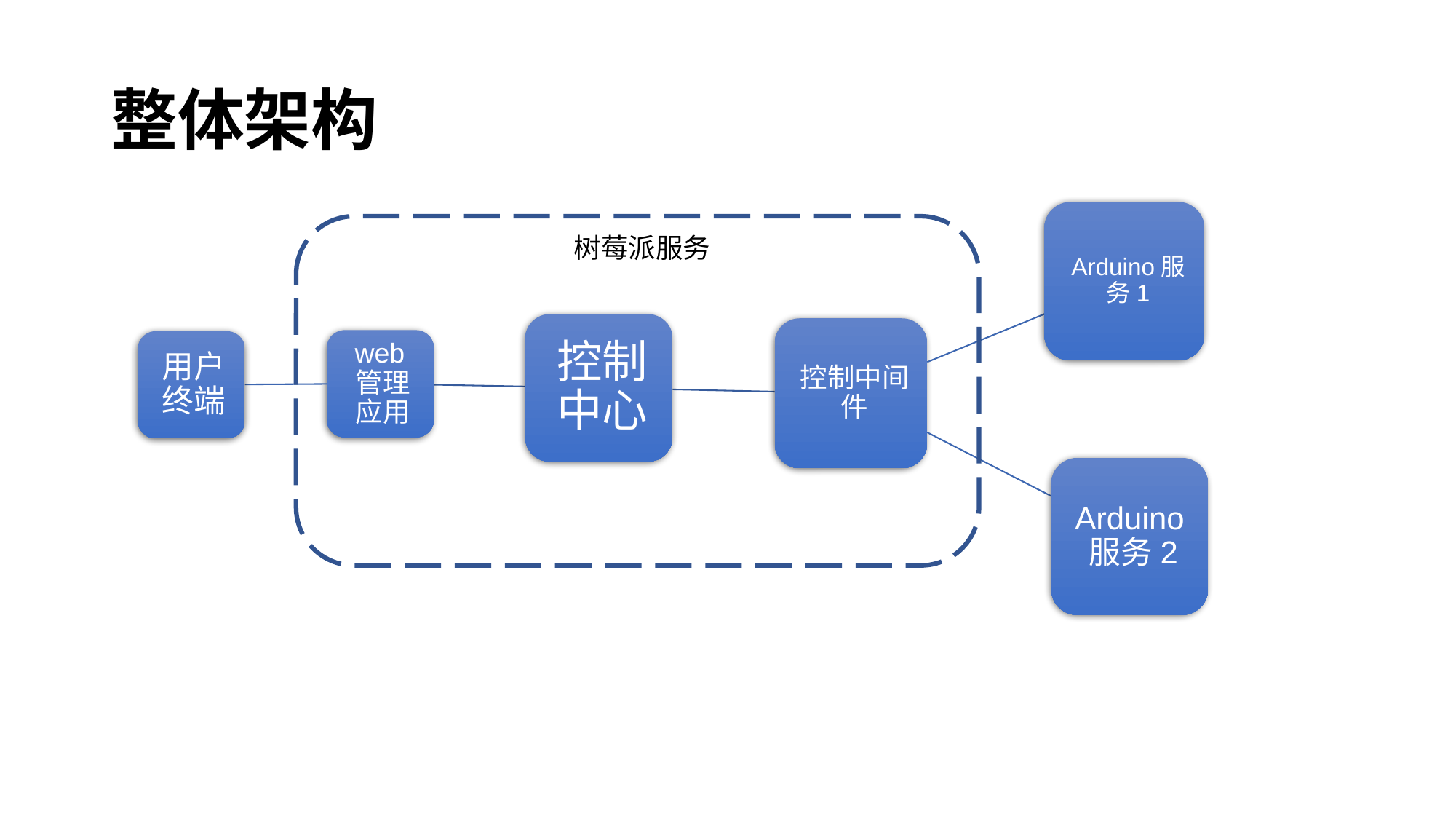

控制中心
web管理应用
用户终端
控制中间件
Arduino服务1
Arduino服务2
# 整体架构

树莓派服务